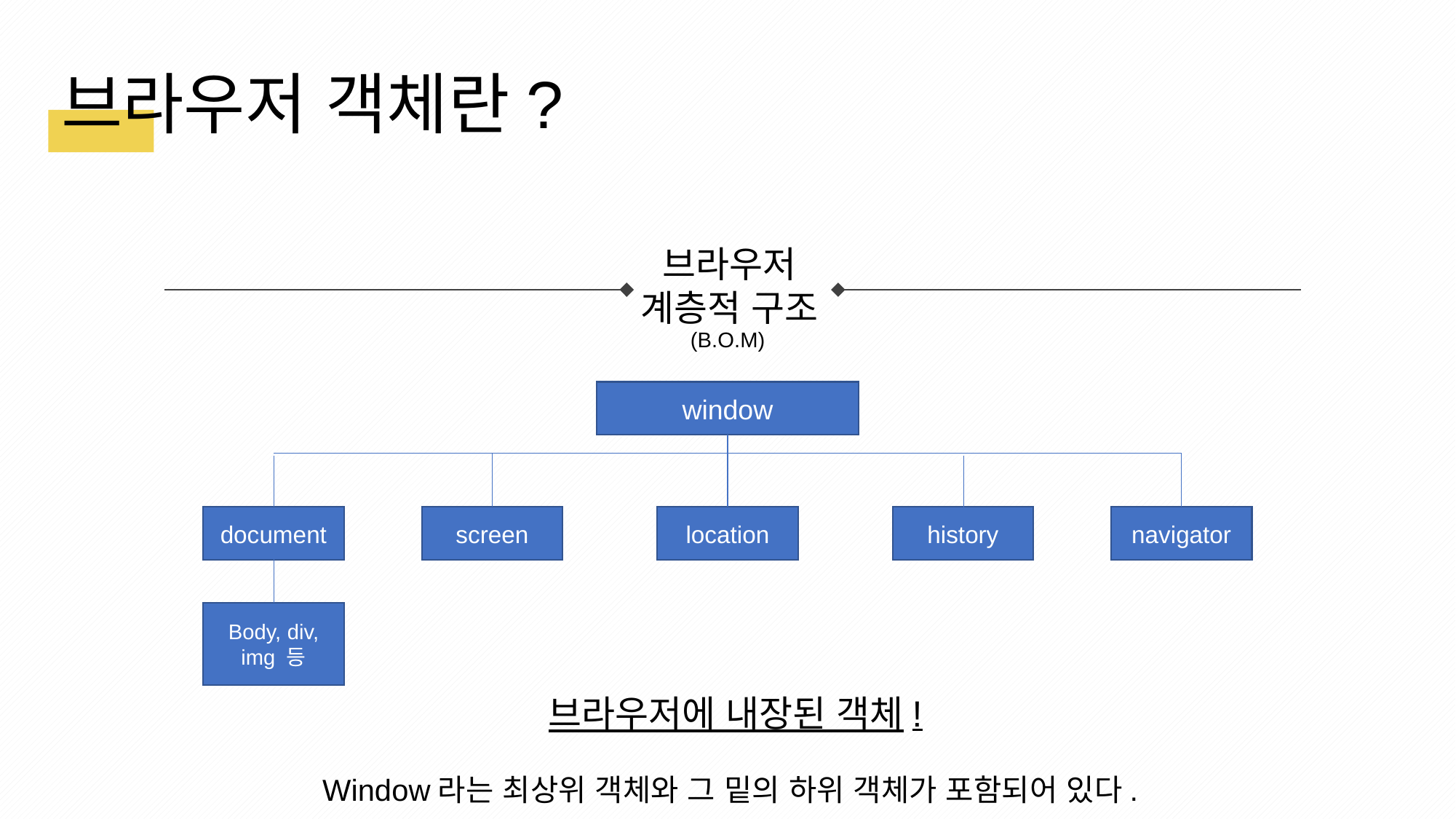

브라우저 객체란?

브라우저
계층적 구조
(B.O.M)

window
location
history
navigator
document
screen
Body, div, img 등
브라우저에 내장된 객체!
 Window라는 최상위 객체와 그 밑의 하위 객체가 포함되어 있다.